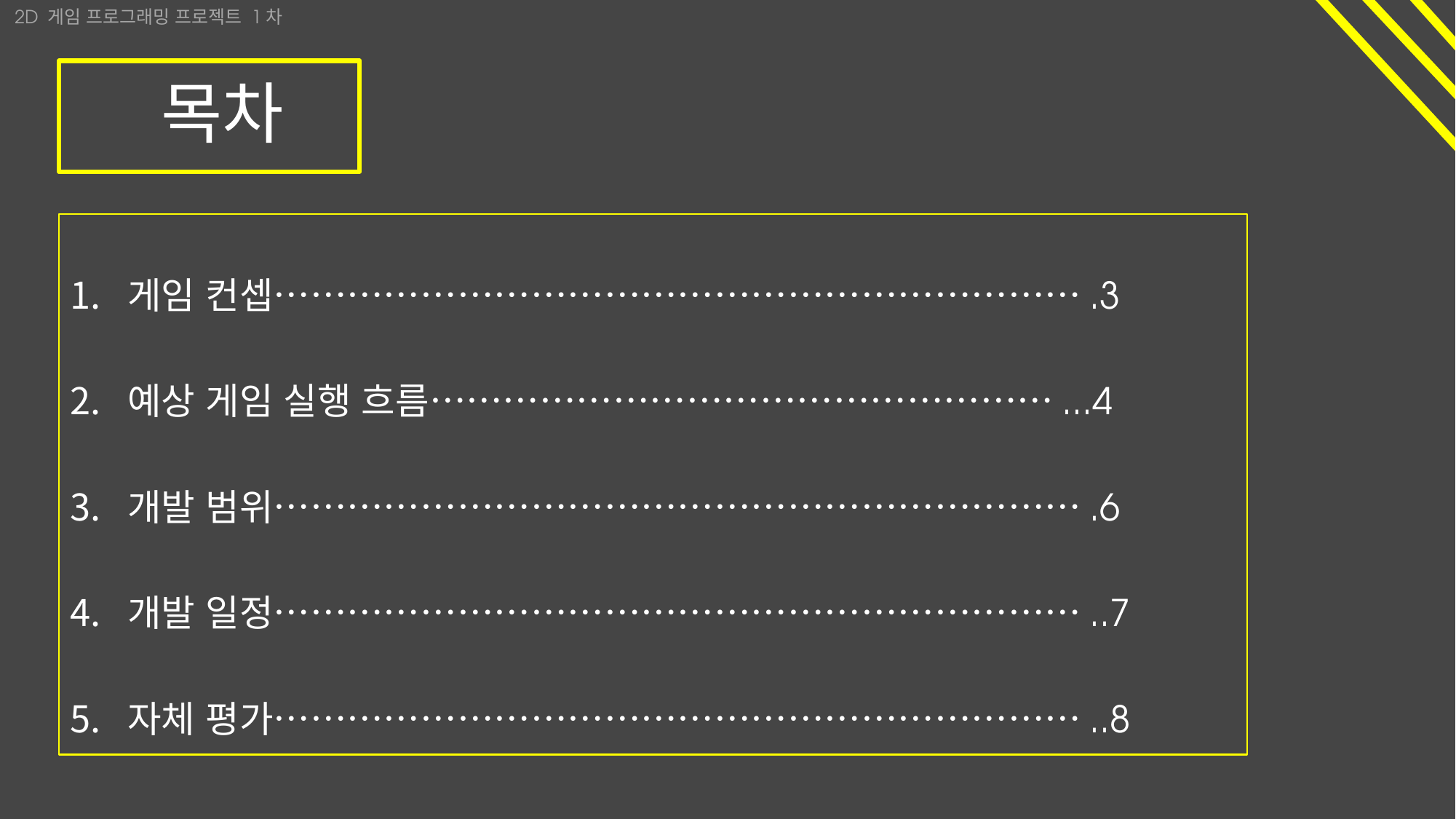

2D 게임 프로그래밍 프로젝트 1차
# 목차

게임 컨셉………………………………………………………….3

예상 게임 실행 흐름……………………………………………...4

개발 범위………………………………………………………….6

개발 일정…………………………………………………………..7

자체 평가…………………………………………………………..8